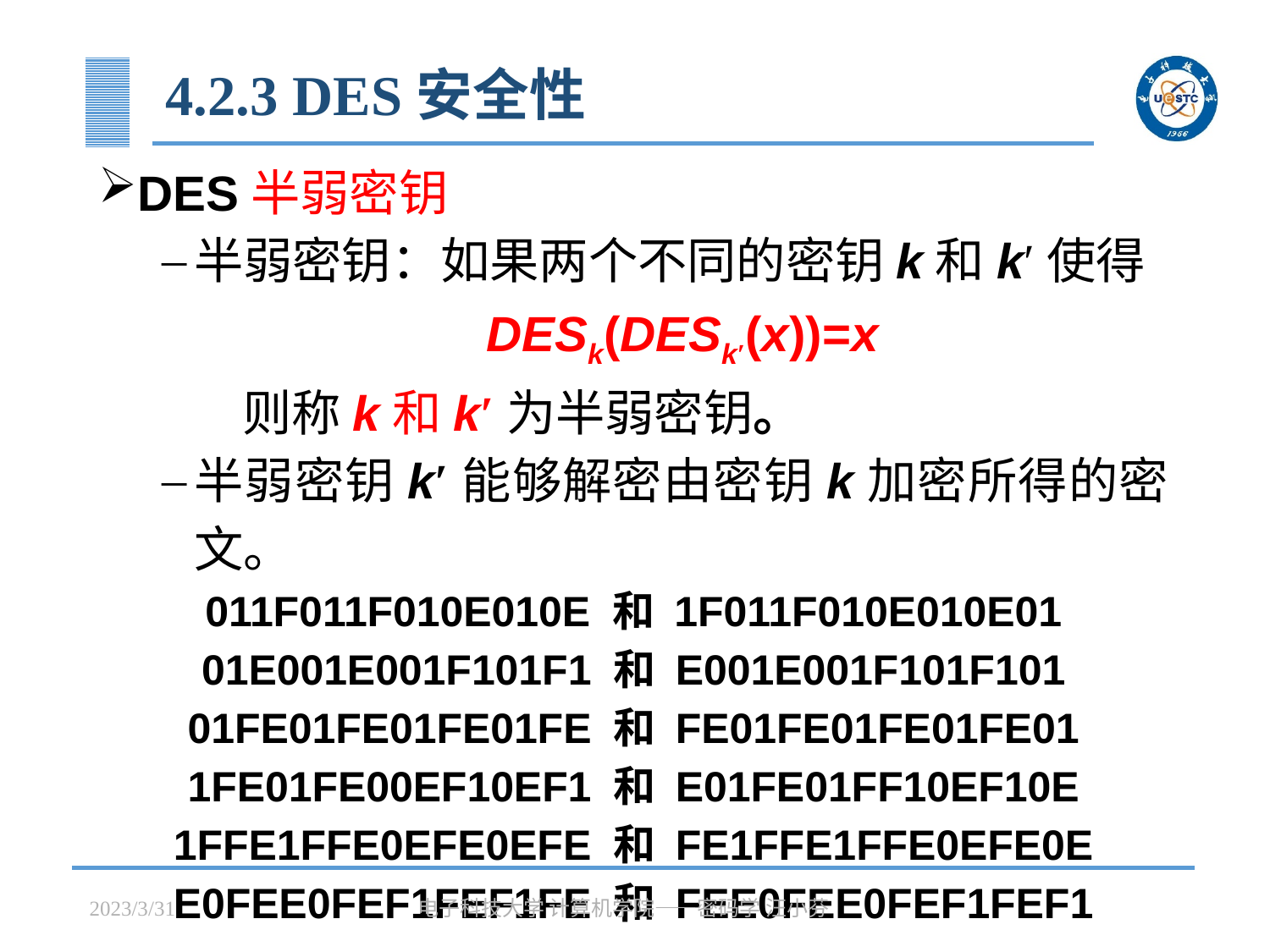

# 4.2.3 DES安全性
DES半弱密钥
半弱密钥：如果两个不同的密钥k和k′使得
DESk(DESk′(x))=x
   则称k和k′为半弱密钥。
半弱密钥k′能够解密由密钥k加密所得的密文。
011F011F010E010E 和 1F011F010E010E01
01E001E001F101F1 和 E001E001F101F101
01FE01FE01FE01FE 和 FE01FE01FE01FE01
1FE01FE00EF10EF1 和 E01FE01FF10EF10E
1FFE1FFE0EFE0EFE 和 FE1FFE1FFE0EFE0E
E0FEE0FEF1FEF1FE 和 FEE0FEE0FEF1FEF1
2023/3/31
电子科技大学 计算机学院——密码学 汪小芬